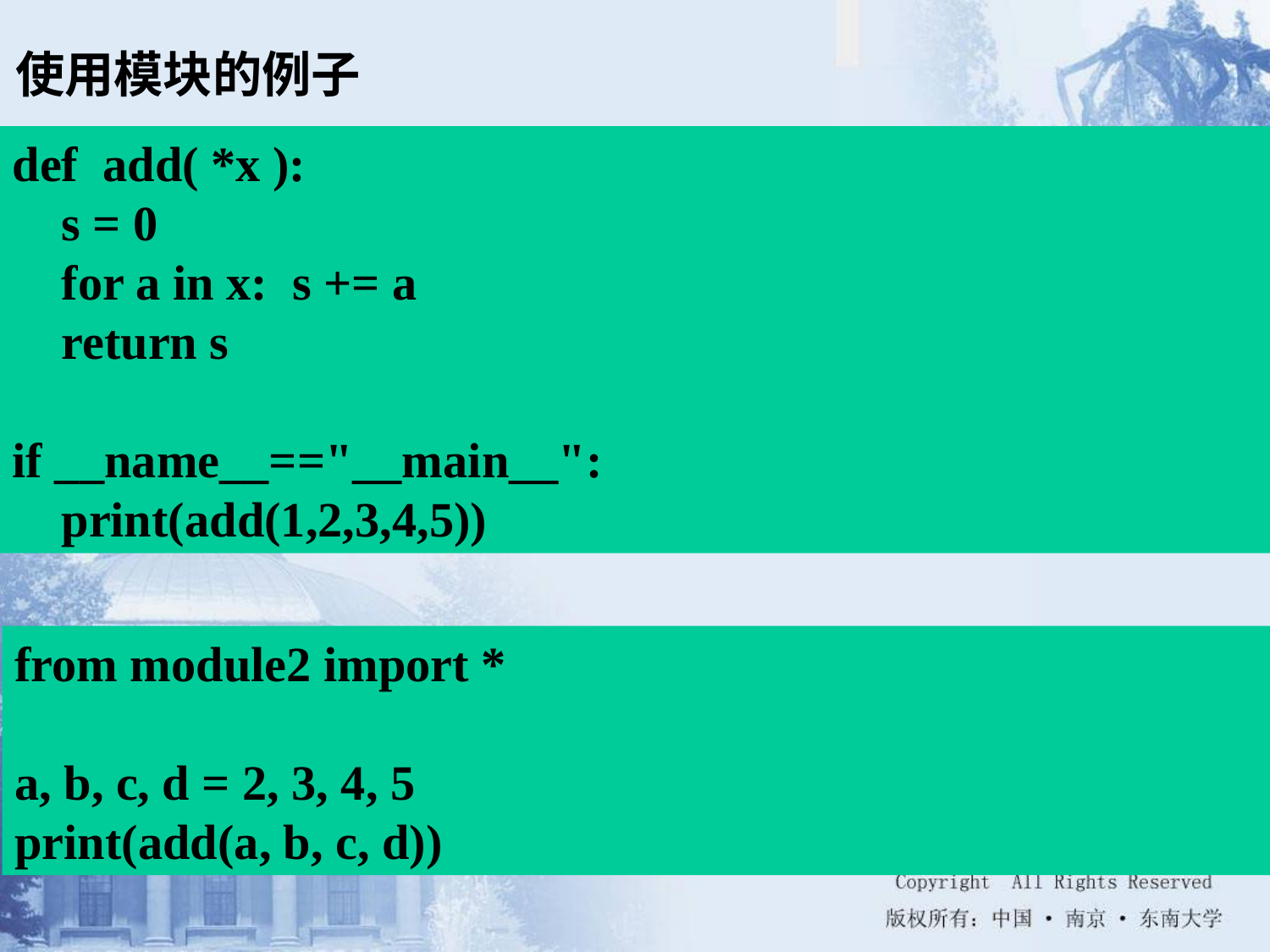

使用模块的例子
def  add( *x ):
    s = 0
    for a in x:  s += a
    return s

if __name__=="__main__":
    print(add(1,2,3,4,5))
from module2 import *

a, b, c, d = 2, 3, 4, 5
print(add(a, b, c, d))